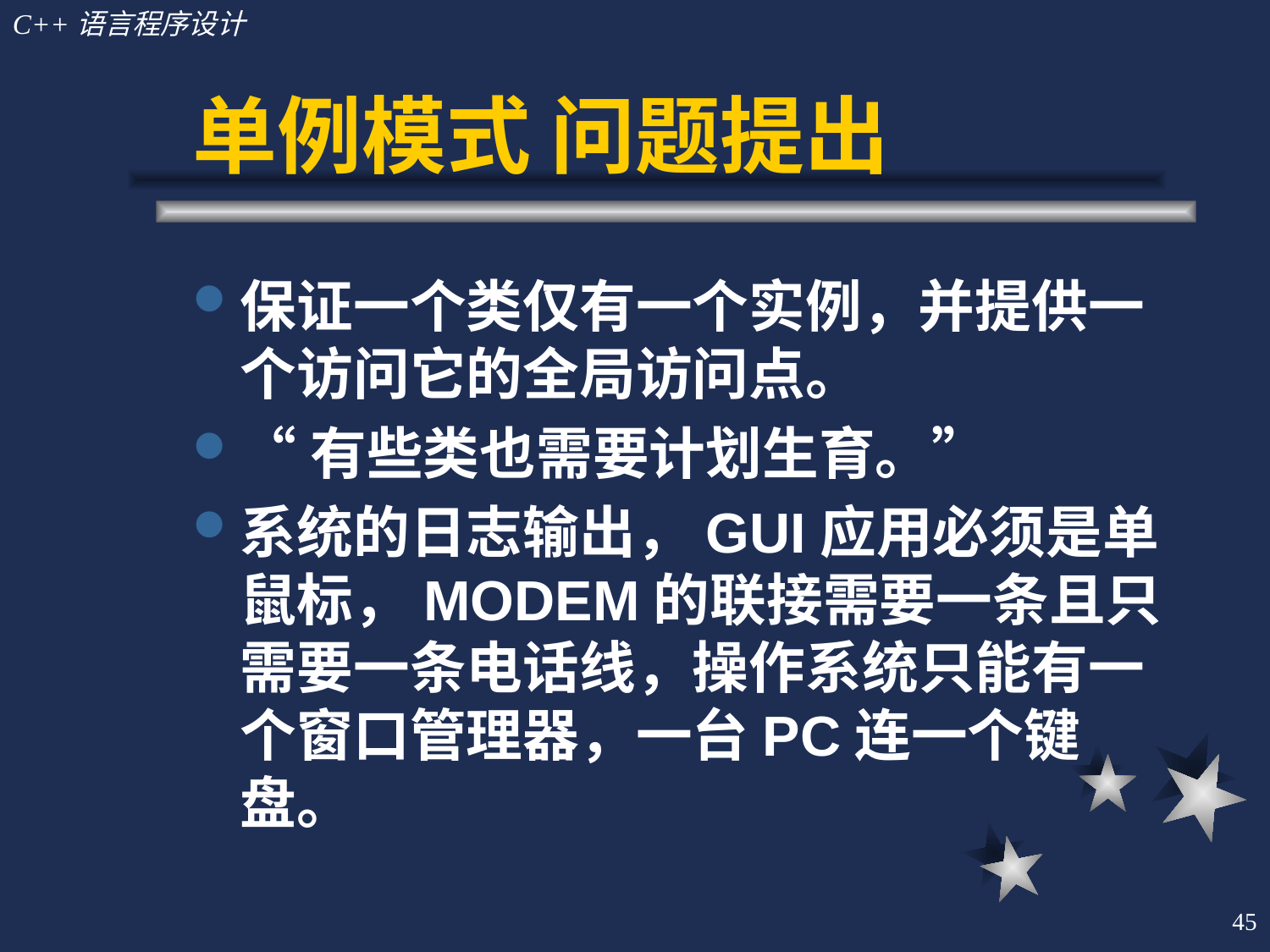

# 单例模式 问题提出
保证一个类仅有一个实例，并提供一个访问它的全局访问点。
“有些类也需要计划生育。”
系统的日志输出，GUI应用必须是单鼠标，MODEM的联接需要一条且只需要一条电话线，操作系统只能有一个窗口管理器，一台PC连一个键盘。
45